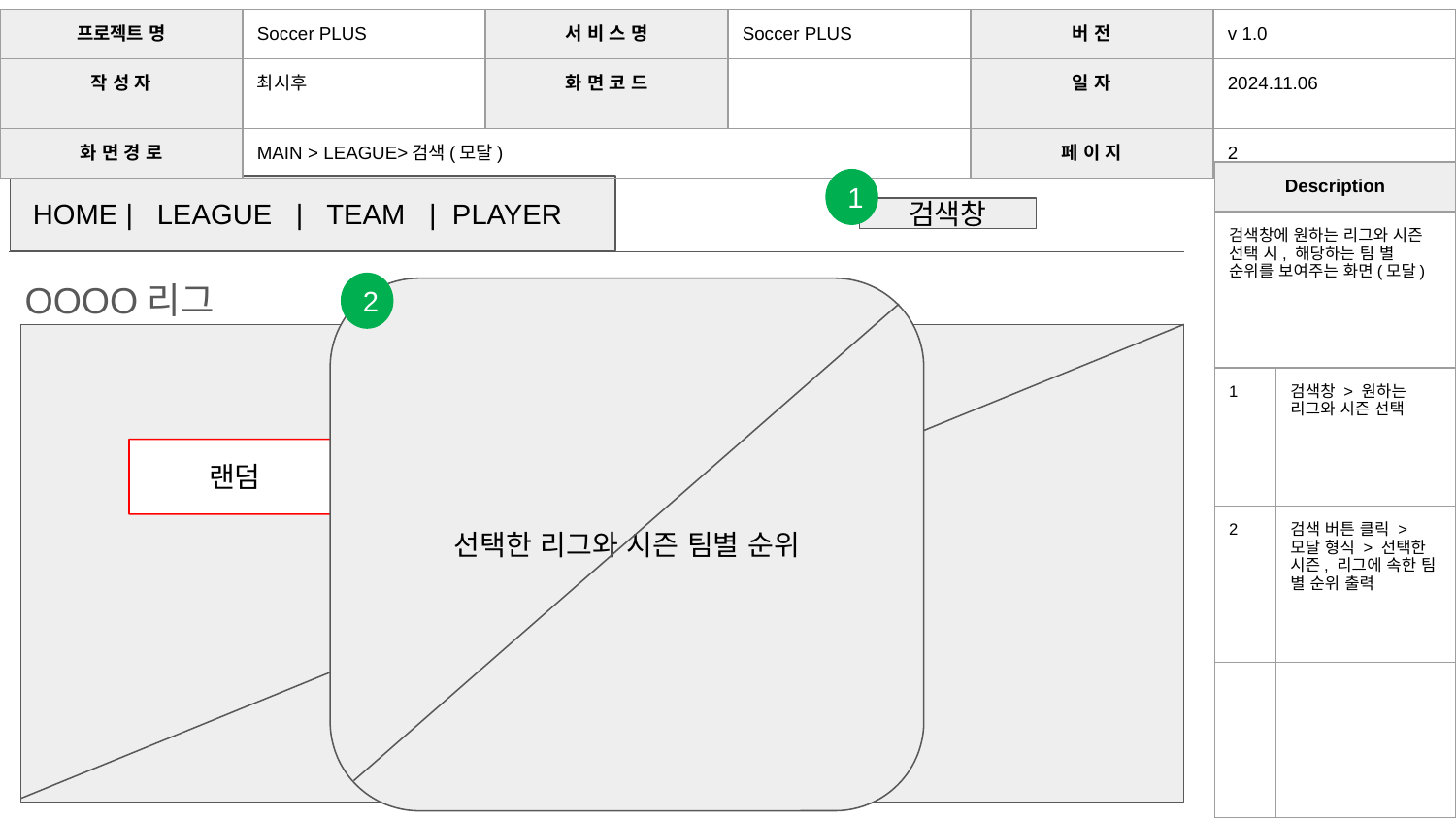

| 프로젝트 명 | Soccer PLUS | 서 비 스 명 | Soccer PLUS | 버 전 | v 1.0 |
| --- | --- | --- | --- | --- | --- |
| 작 성 자 | 최시후 | 화 면 코 드 |  | 일 자 | 2024.11.06 |
| 화 면 경 로 | MAIN > LEAGUE>검색(모달) |  |  | 페 이 지 | 2 |
| Description |  |
| --- | --- |
| 검색창에 원하는 리그와 시즌 선택 시, 해당하는 팀 별 순위를 보여주는 화면(모달) |  |
| 1 | 검색창 > 원하는 리그와 시즌 선택 |
| 2 | 검색 버튼 클릭 > 모달 형식 > 선택한 시즌, 리그에 속한 팀 별 순위 출력 |
|  |  |
1
 HOME |   LEAGUE   |   TEAM   |  PLAYER
검색창
OOOO리그
2
선택한 리그와 시즌 팀별 순위

랜덤
리그별 최다 골 선수 순위 top 20